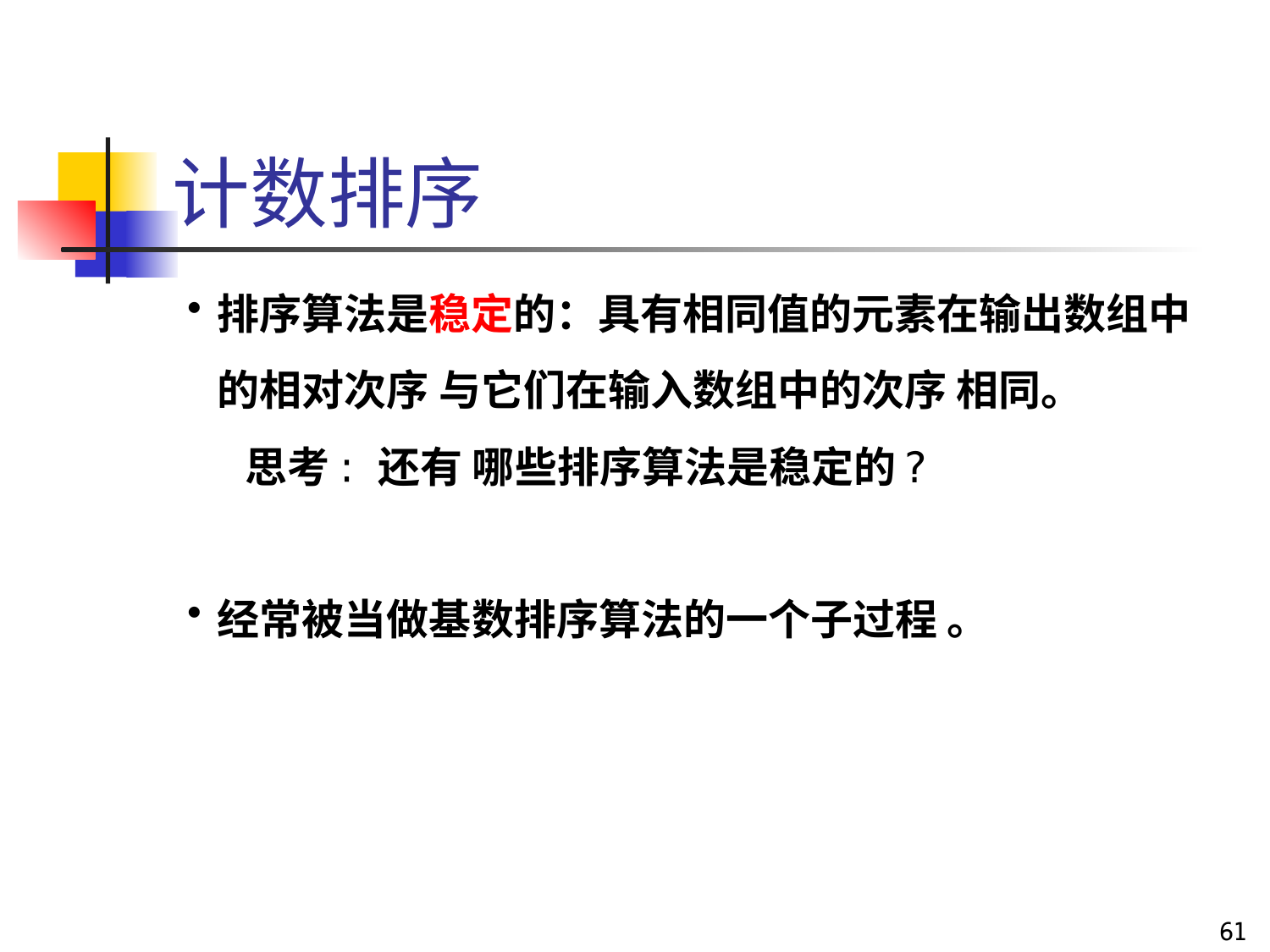

计数排序
排序算法是稳定的：具有相同值的元素在输出数组中的相对次序 与它们在输入数组中的次序 相同。
     思考: 还有 哪些排序算法是稳定的?

经常被当做基数排序算法的一个子过程 。
61